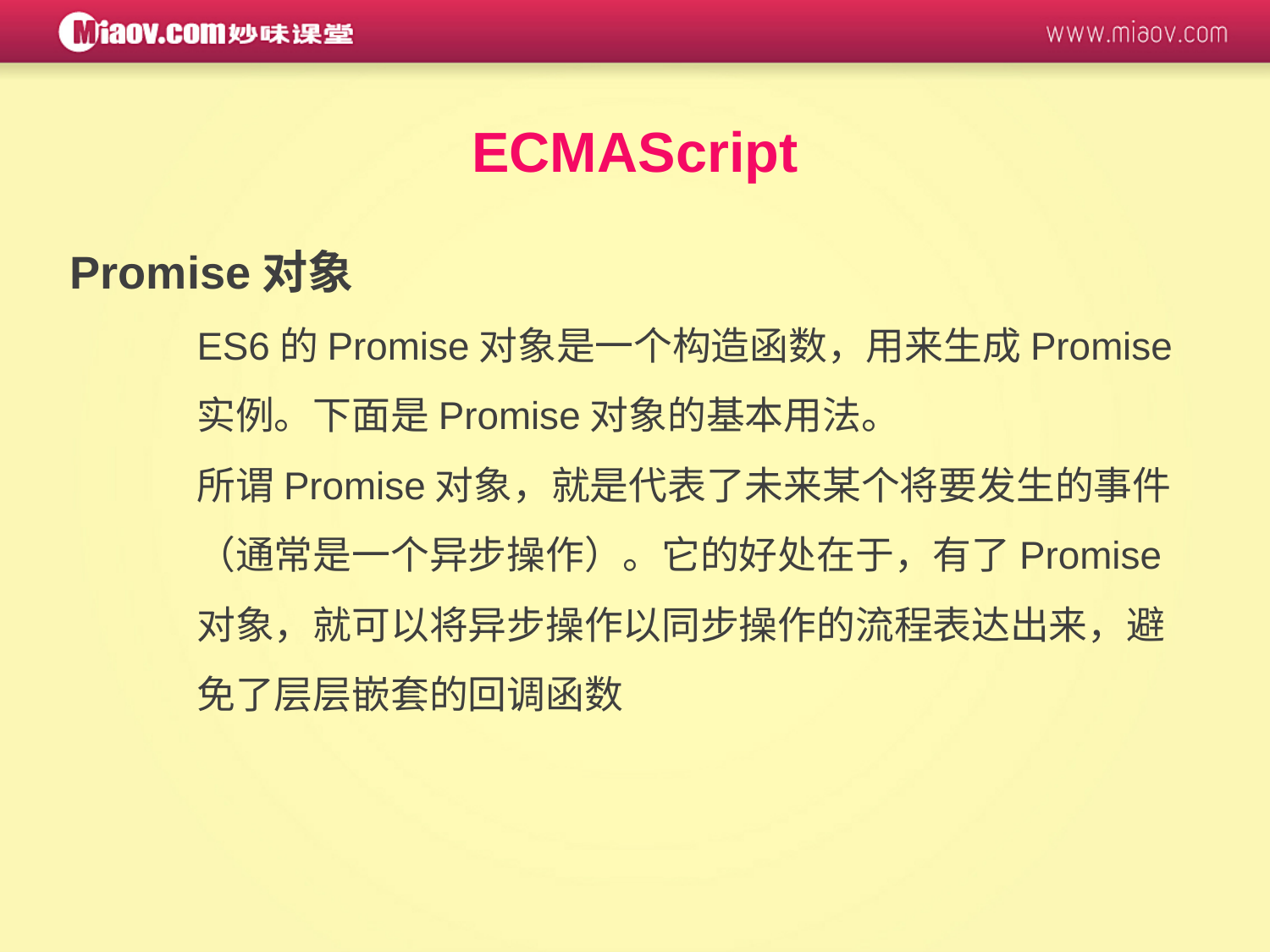

ECMAScript
Promise对象
ES6的Promise对象是一个构造函数，用来生成Promise实例。下面是Promise对象的基本用法。
所谓Promise对象，就是代表了未来某个将要发生的事件（通常是一个异步操作）。它的好处在于，有了Promise对象，就可以将异步操作以同步操作的流程表达出来，避免了层层嵌套的回调函数